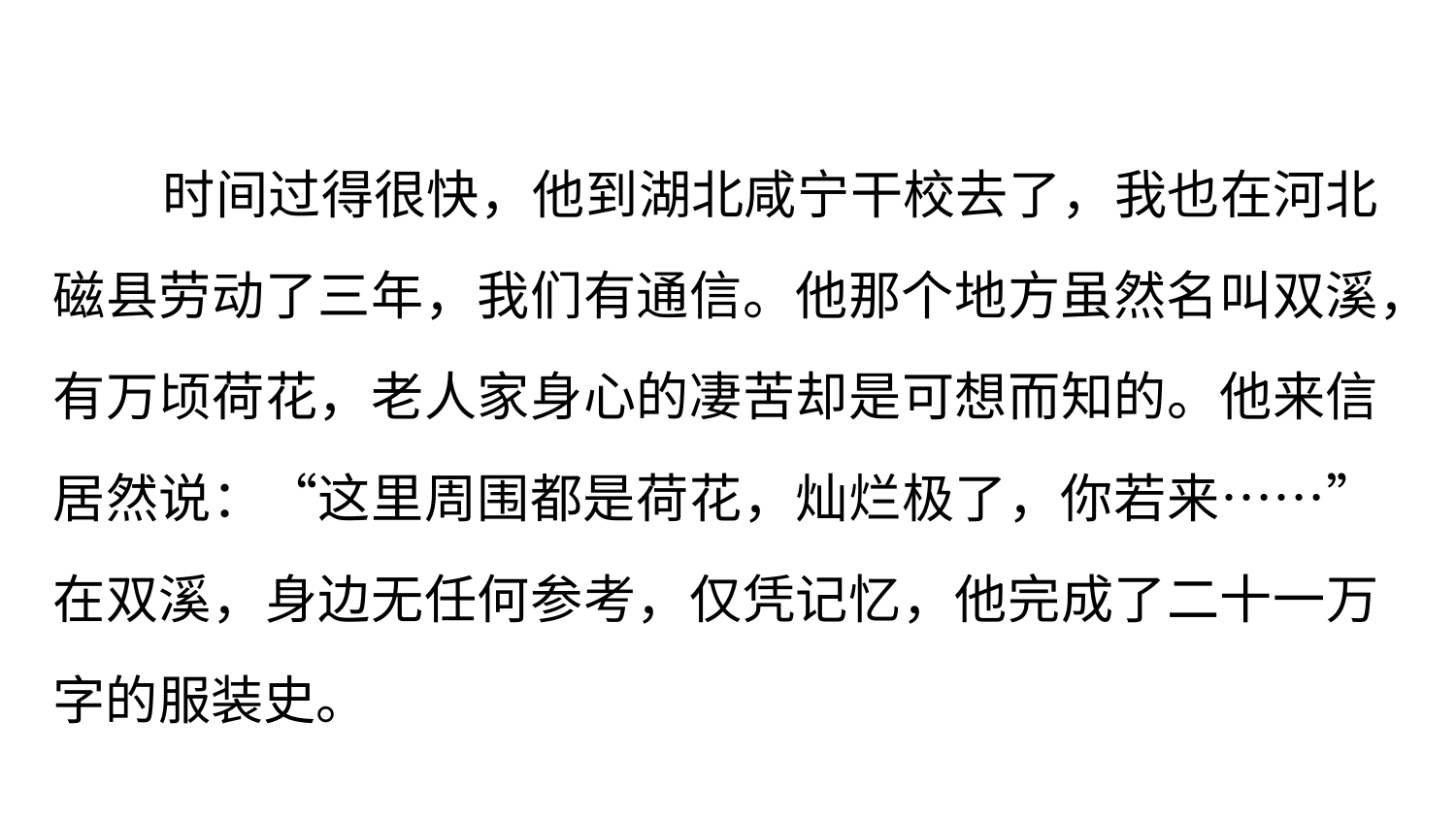

时间过得很快，他到湖北咸宁干校去了，我也在河北磁县劳动了三年，我们有通信。他那个地方虽然名叫双溪，有万顷荷花，老人家身心的凄苦却是可想而知的。他来信居然说：“这里周围都是荷花，灿烂极了，你若来……”在双溪，身边无任何参考，仅凭记忆，他完成了二十一万字的服装史。